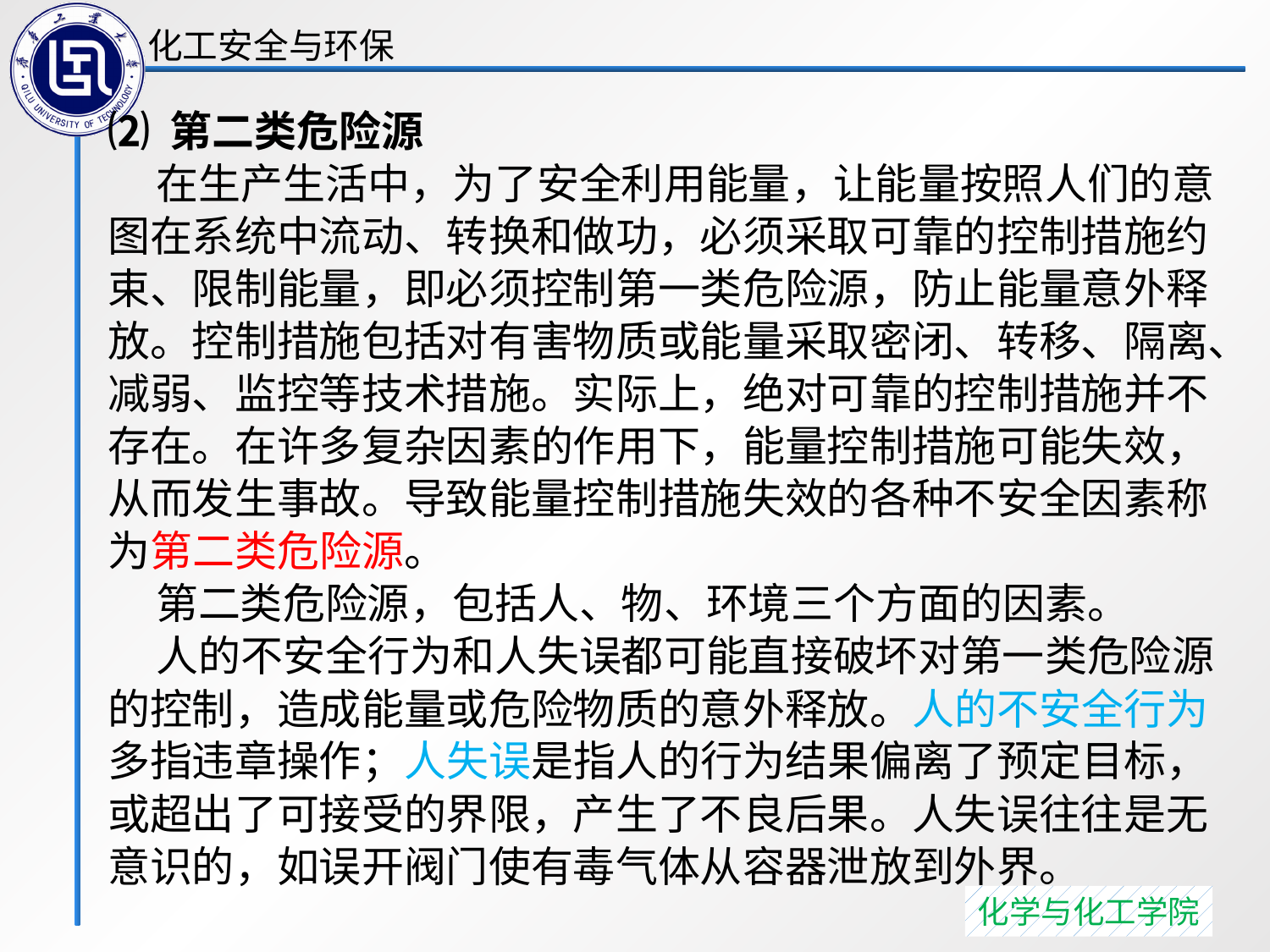

⑵ 第二类危险源
    在生产生活中，为了安全利用能量，让能量按照人们的意图在系统中流动、转换和做功，必须采取可靠的控制措施约束、限制能量，即必须控制第一类危险源，防止能量意外释放。控制措施包括对有害物质或能量采取密闭、转移、隔离、减弱、监控等技术措施。实际上，绝对可靠的控制措施并不存在。在许多复杂因素的作用下，能量控制措施可能失效，从而发生事故。导致能量控制措施失效的各种不安全因素称为第二类危险源。
    第二类危险源，包括人、物、环境三个方面的因素。
    人的不安全行为和人失误都可能直接破坏对第一类危险源的控制，造成能量或危险物质的意外释放。人的不安全行为多指违章操作；人失误是指人的行为结果偏离了预定目标，或超出了可接受的界限，产生了不良后果。人失误往往是无意识的，如误开阀门使有毒气体从容器泄放到外界。